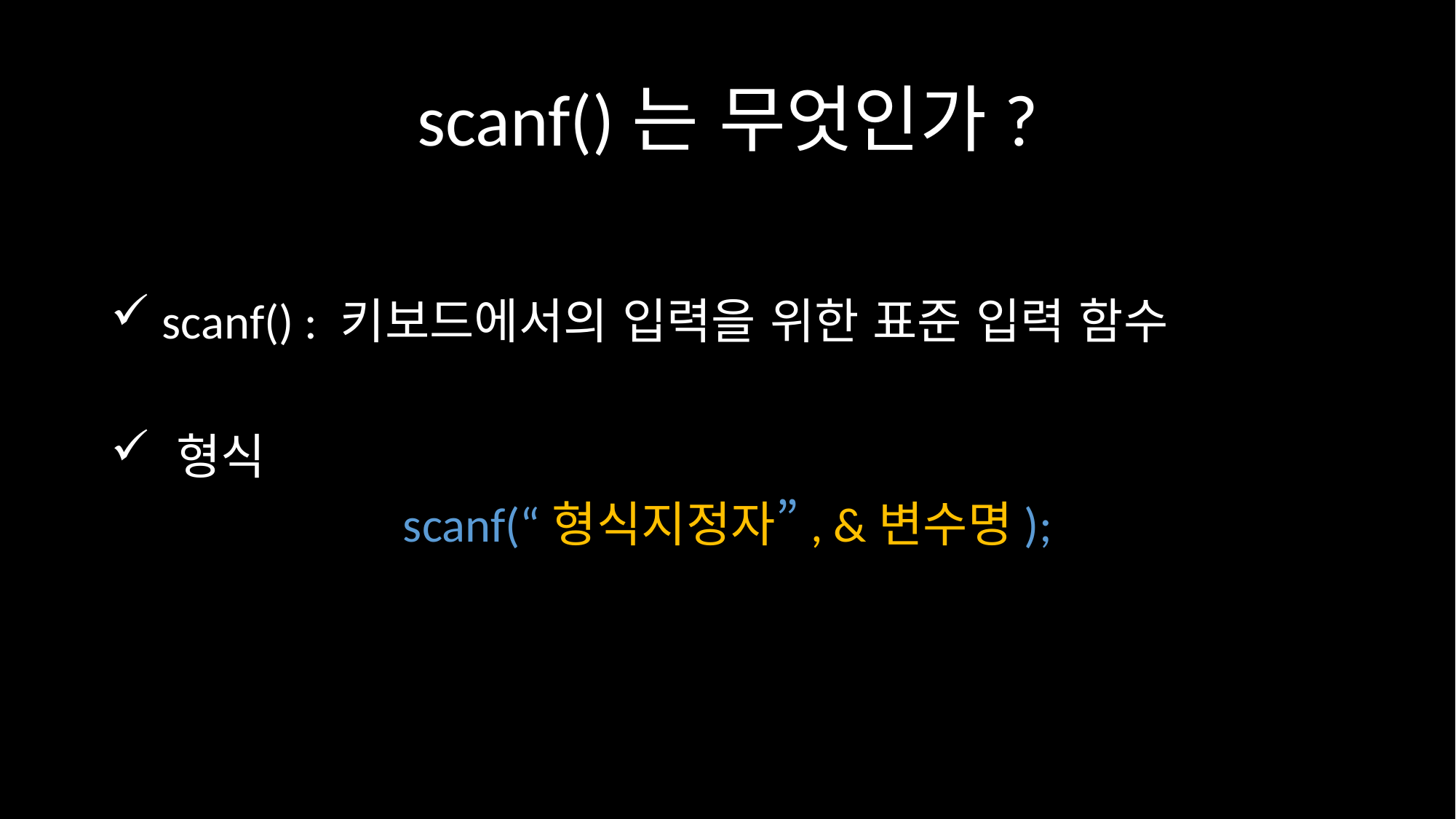

# scanf()는 무엇인가?

 scanf() : 키보드에서의 입력을 위한 표준 입력 함수

 형식
scanf(“형식지정자”, &변수명);